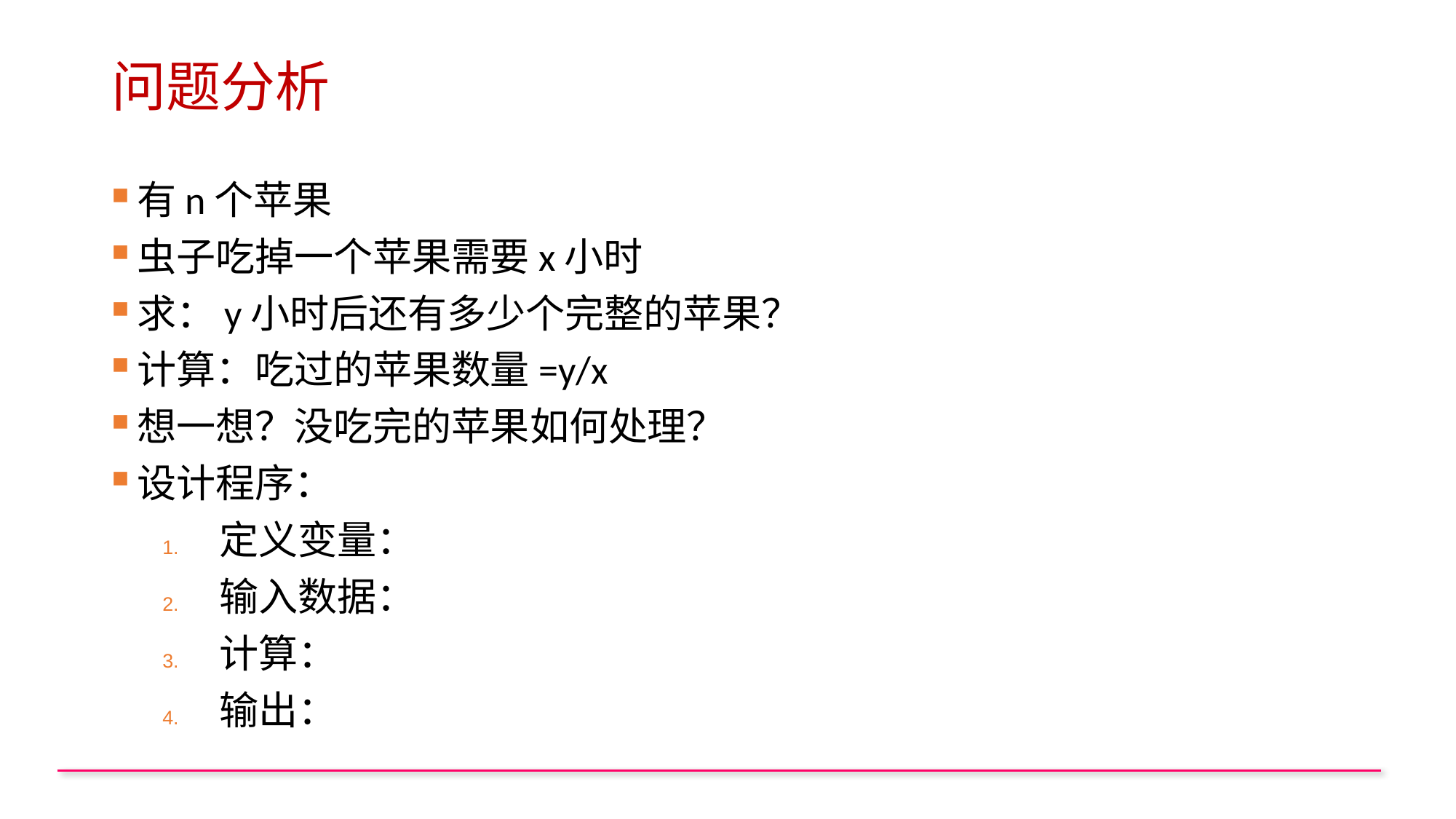

# 问题分析
有n个苹果
虫子吃掉一个苹果需要x小时
求：y小时后还有多少个完整的苹果？
计算：吃过的苹果数量=y/x
想一想？没吃完的苹果如何处理？
设计程序：
定义变量：
输入数据：
计算：
输出：